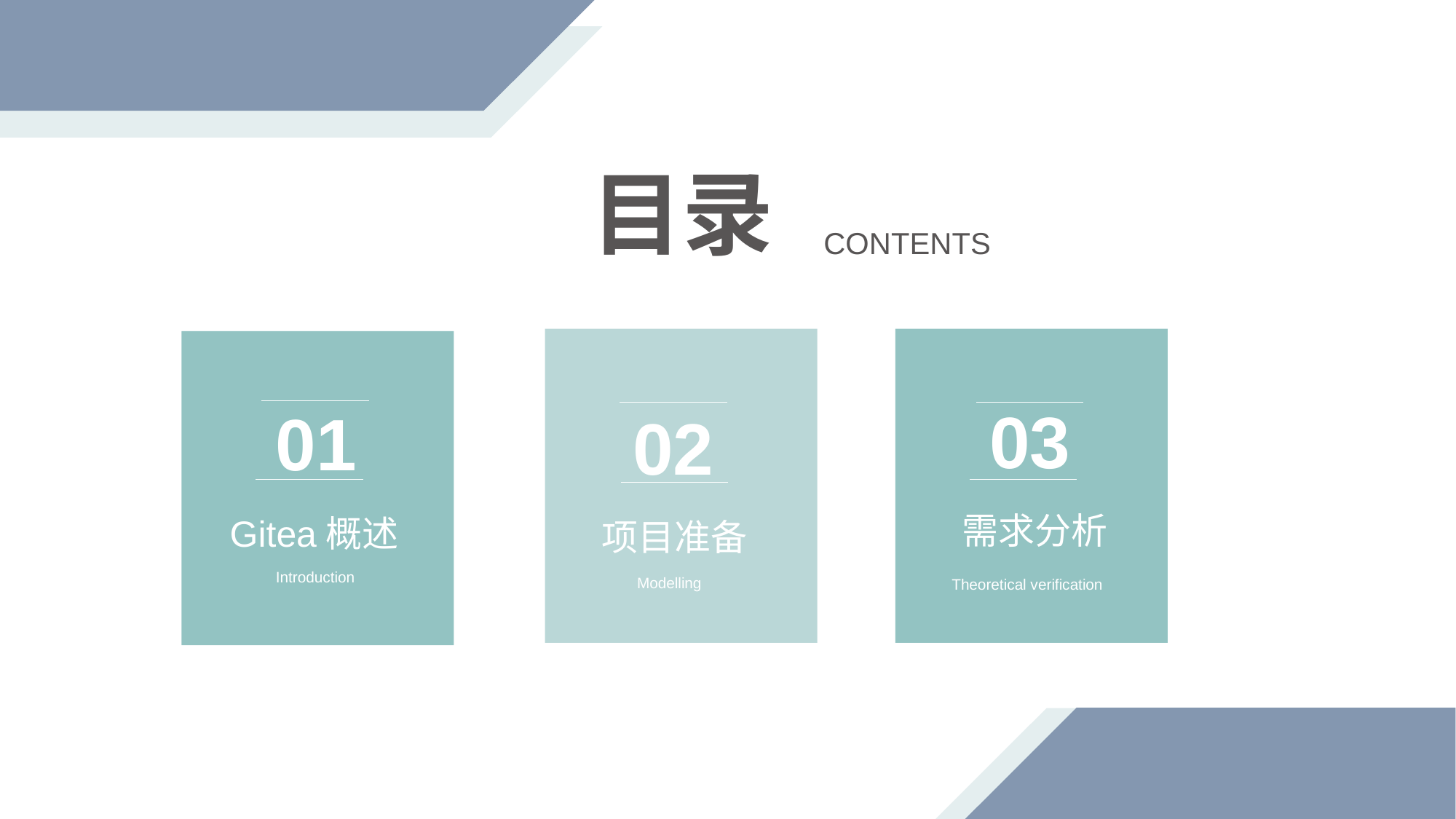

目录
 CONTENTS

02
项目准备
Modelling

03
需求分析
Theoretical verification

01
Gitea概述
Introduction